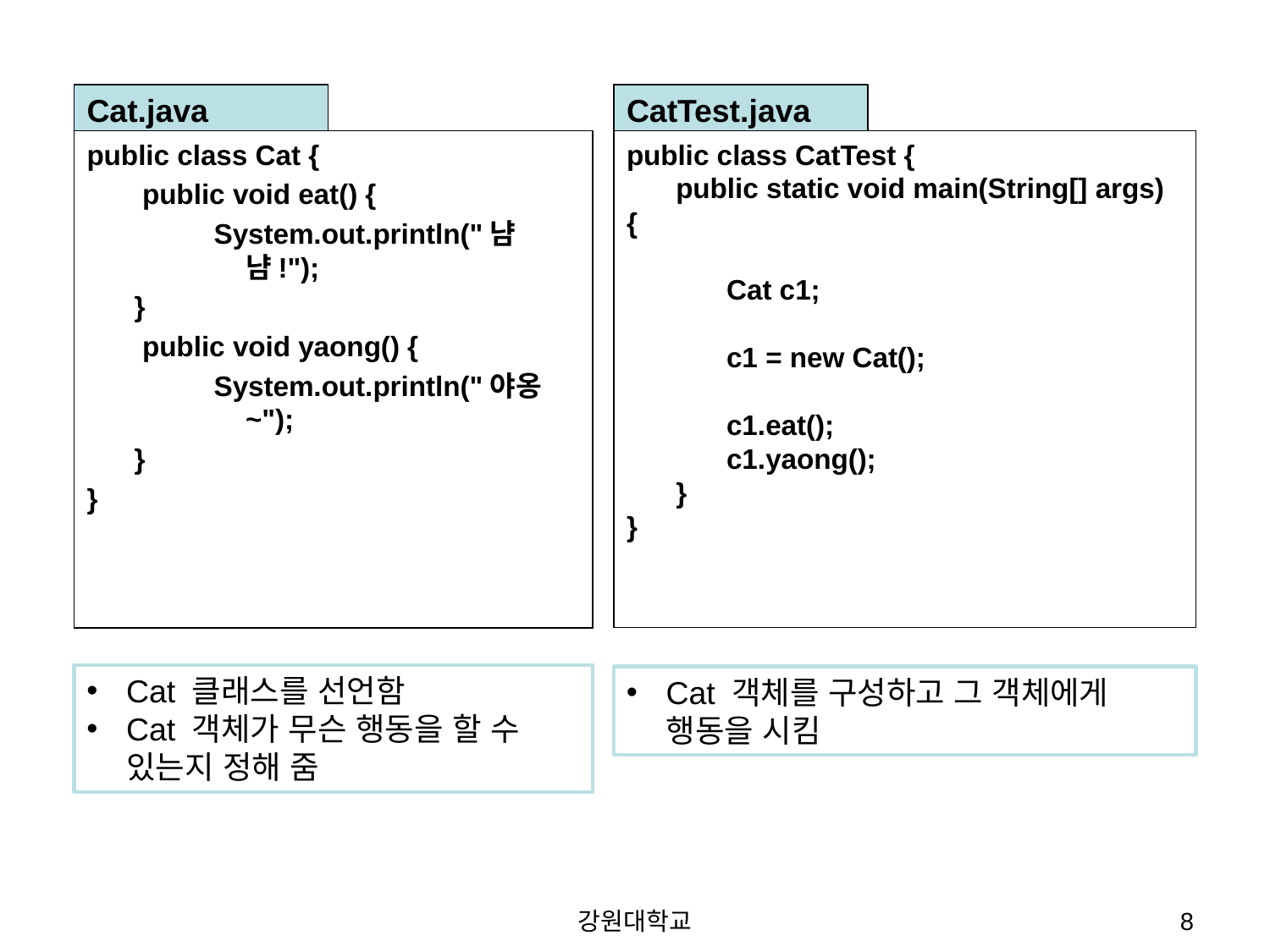

Cat.java
CatTest.java
public class Cat {
	 public void eat() {
System.out.println("냠냠!");
	}
	 public void yaong() {
System.out.println("야옹~");
	}
}
public class CatTest {
	public static void main(String[] args) {

		Cat c1;

		c1 = new Cat();

		c1.eat();
		c1.yaong();
	}
}

Cat 클래스를 선언함
Cat 객체가 무슨 행동을 할 수 있는지 정해 줌
Cat 객체를 구성하고 그 객체에게 행동을 시킴
강원대학교
8